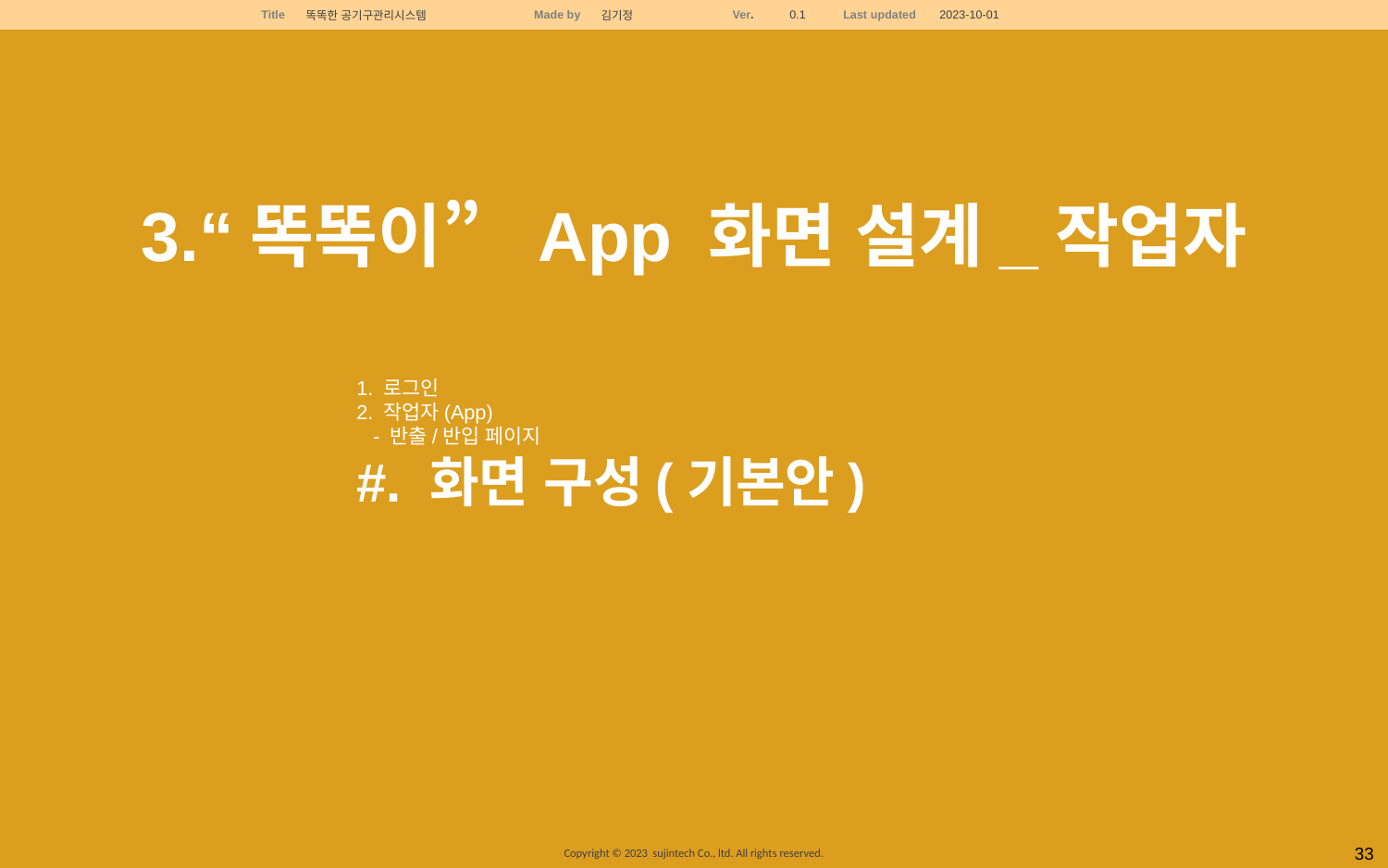

3.“똑똑이”  App 화면 설계_작업자
로그인
작업자(App)
   - 반출/반입 페이지
#. 화면 구성(기본안)